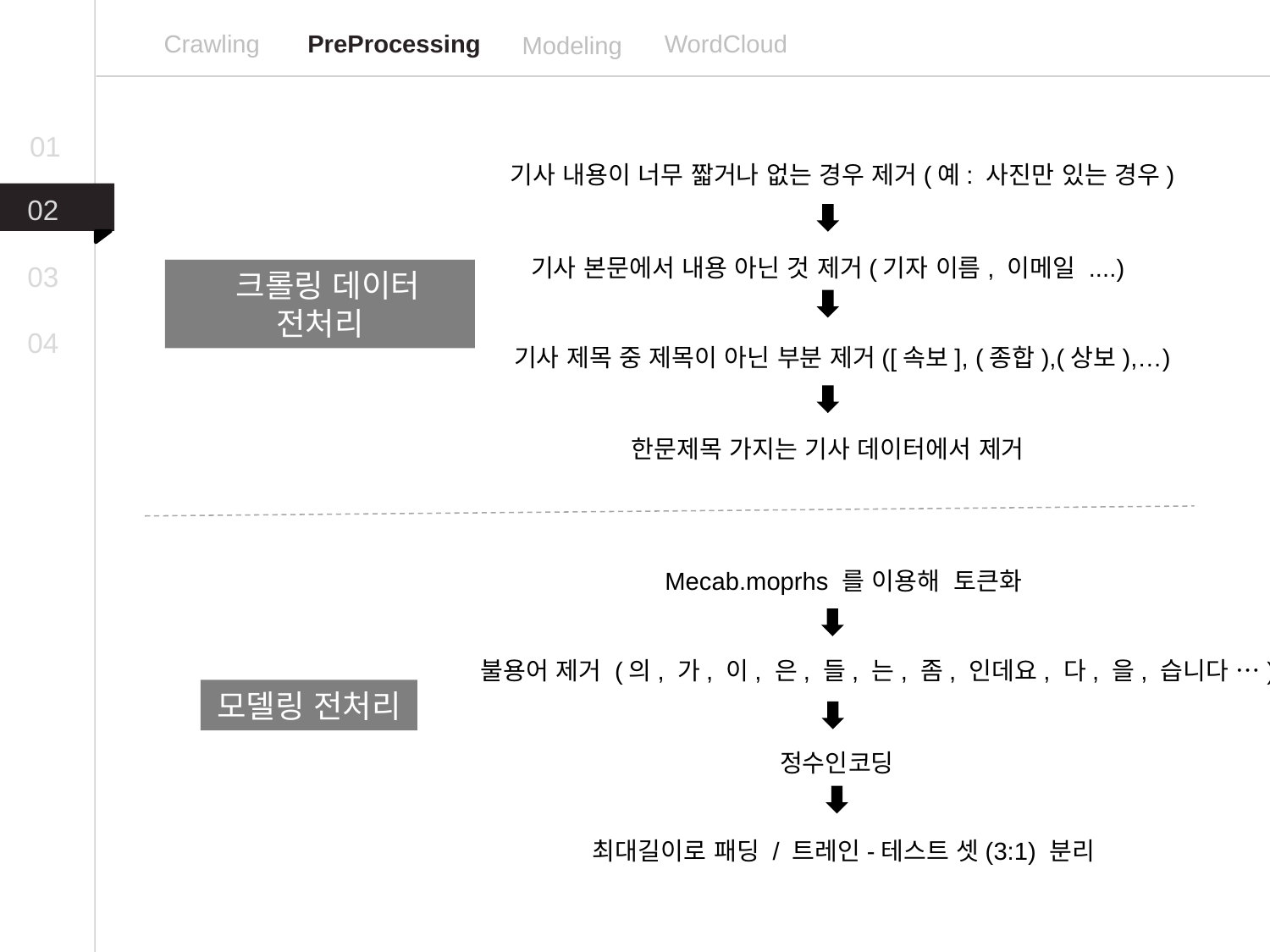

WordCloud
Crawling
PreProcessing
Modeling
01
기사 내용이 너무 짧거나 없는 경우 제거(예: 사진만 있는 경우)

02

기사 본문에서 내용 아닌 것 제거(기자 이름, 이메일 ....)
03
 크롤링 데이터 전처리

04
기사 제목 중 제목이 아닌 부분 제거([속보], (종합),(상보),…)

한문제목 가지는 기사 데이터에서 제거
Mecab.moprhs 를 이용해  토큰화

불용어 제거 (의, 가, 이, 은, 들, 는, 좀, 인데요, 다, 을, 습니다 …)
모델링 전처리

정수인코딩

최대길이로 패딩 / 트레인-테스트 셋(3:1) 분리